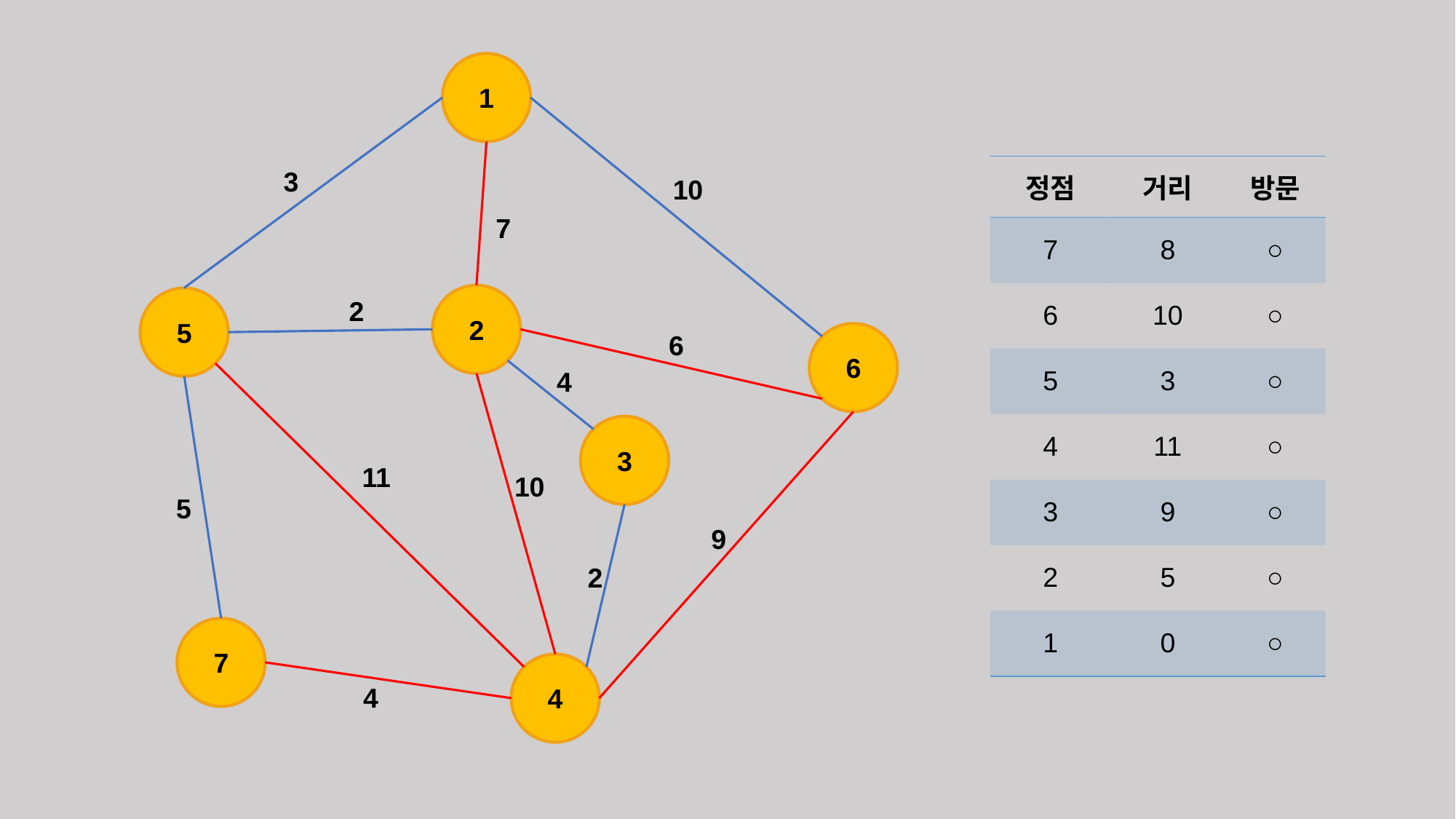

1
| 정점 | 거리 | 방문 |
| --- | --- | --- |
| 7 | 8 | ○ |
| 6 | 10 | ○ |
| 5 | 3 | ○ |
| 4 | 11 | ○ |
| 3 | 9 | ○ |
| 2 | 5 | ○ |
| 1 | 0 | ○ |
3
10
7
2
5
2
6
6
4
3
11
10
5
9
2
7
4
4